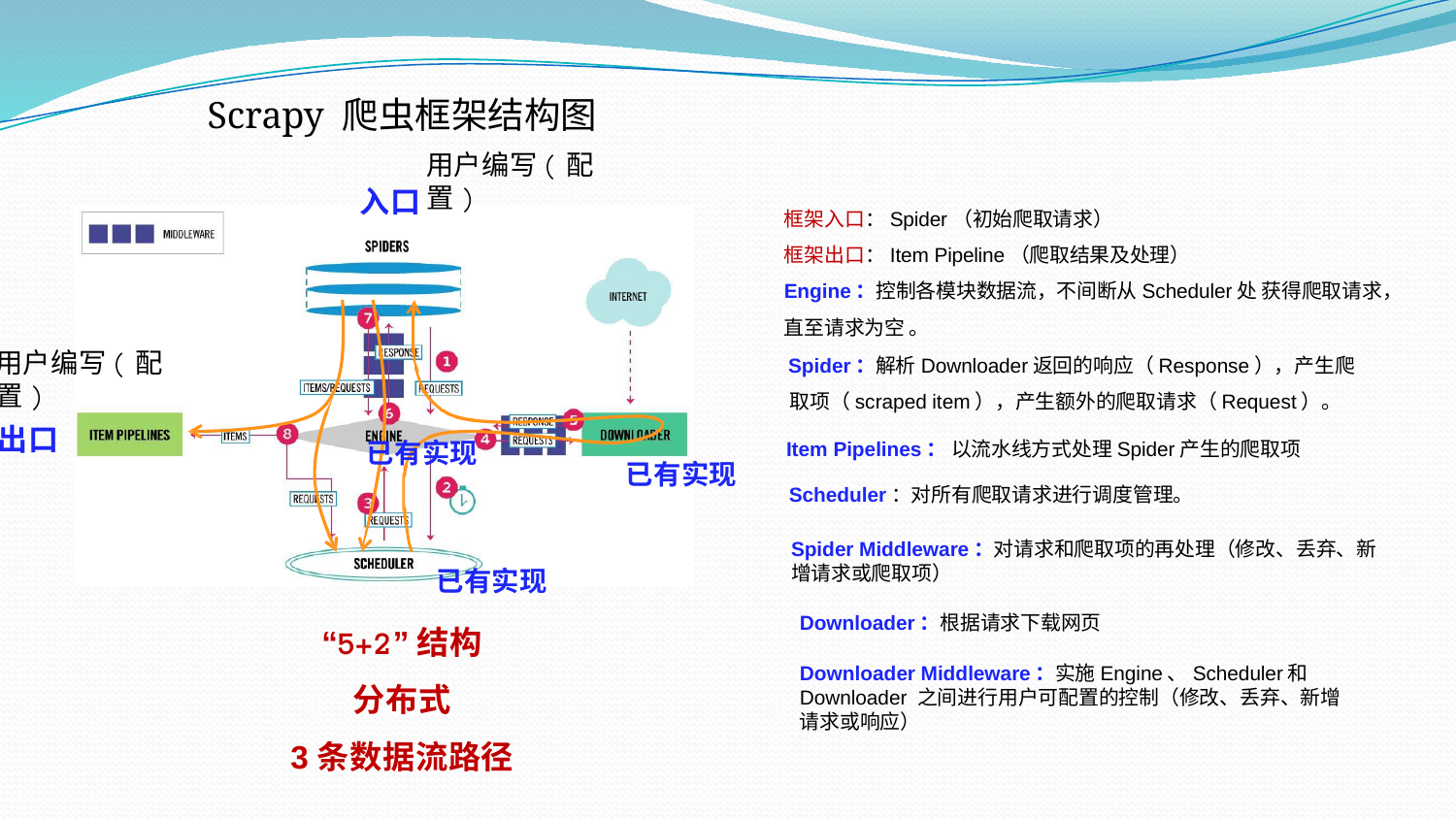

Scrapy 爬虫框架结构图
用户编写(配置)
入口
框架入口：Spider（初始爬取请求）
框架出口：Item Pipeline（爬取结果及处理）
Engine：控制各模块数据流，不间断从Scheduler处 获得爬取请求，直至请求为空 。

Spider：解析Downloader返回的响应（Response），产生爬取项（scraped item），产生额外的爬取请求（Request）。
用户编写(配置)

出口
Item Pipelines： 以流水线方式处理Spider产生的爬取项
已有实现
已有实现
Scheduler：对所有爬取请求进行调度管理。
Spider Middleware：对请求和爬取项的再处理（修改、丢弃、新增请求或爬取项）
已有实现
Downloader：根据请求下载网页
“5+2”结构
分布式
3条数据流路径
Downloader Middleware：实施Engine、Scheduler和Downloader 之间进行用户可配置的控制（修改、丢弃、新增请求或响应）